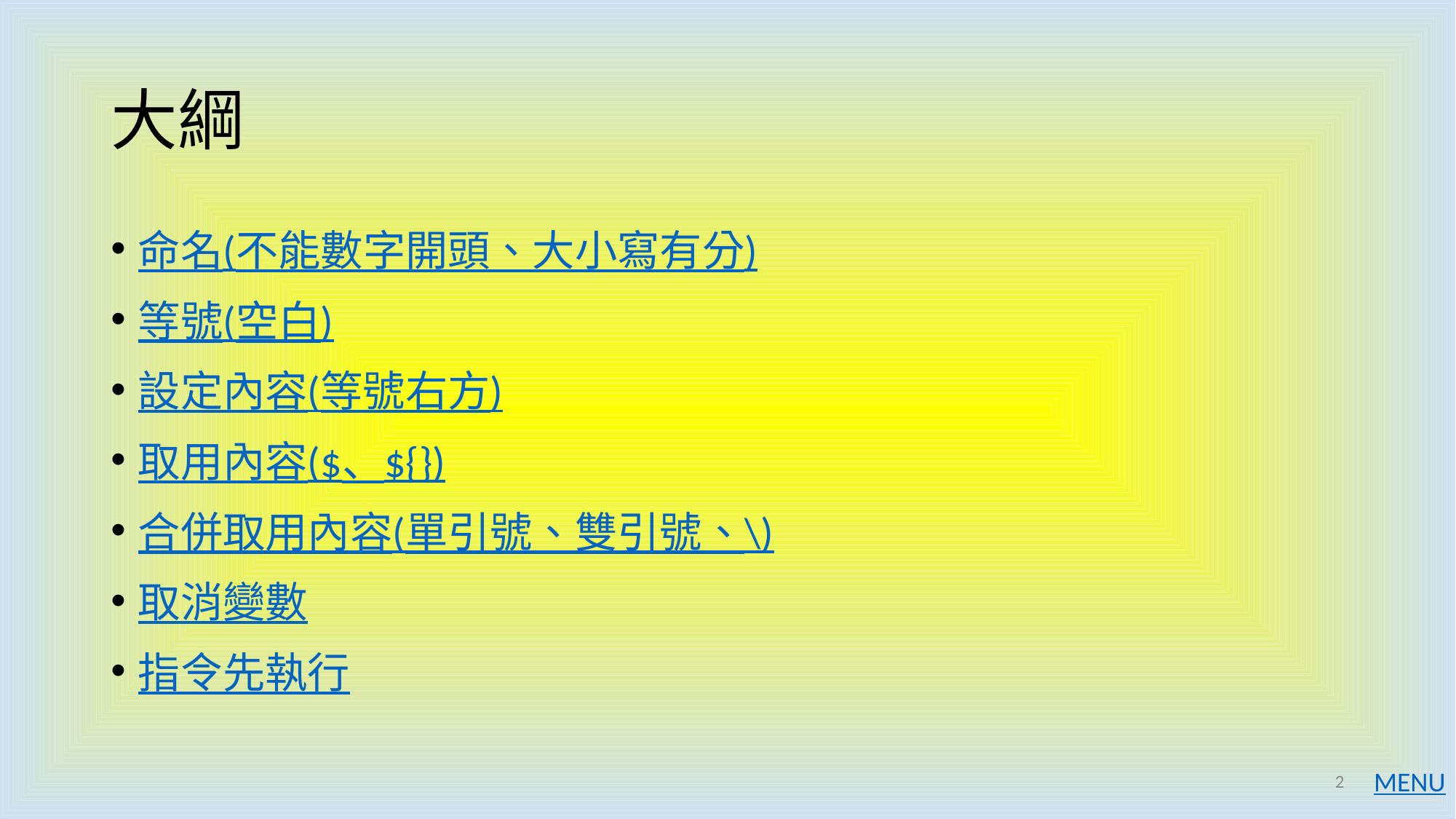

# 大綱
命名(不能數字開頭、大小寫有分)
等號(空白)
設定內容(等號右方)
取用內容($、${})
合併取用內容(單引號、雙引號、\)
取消變數
指令先執行
2